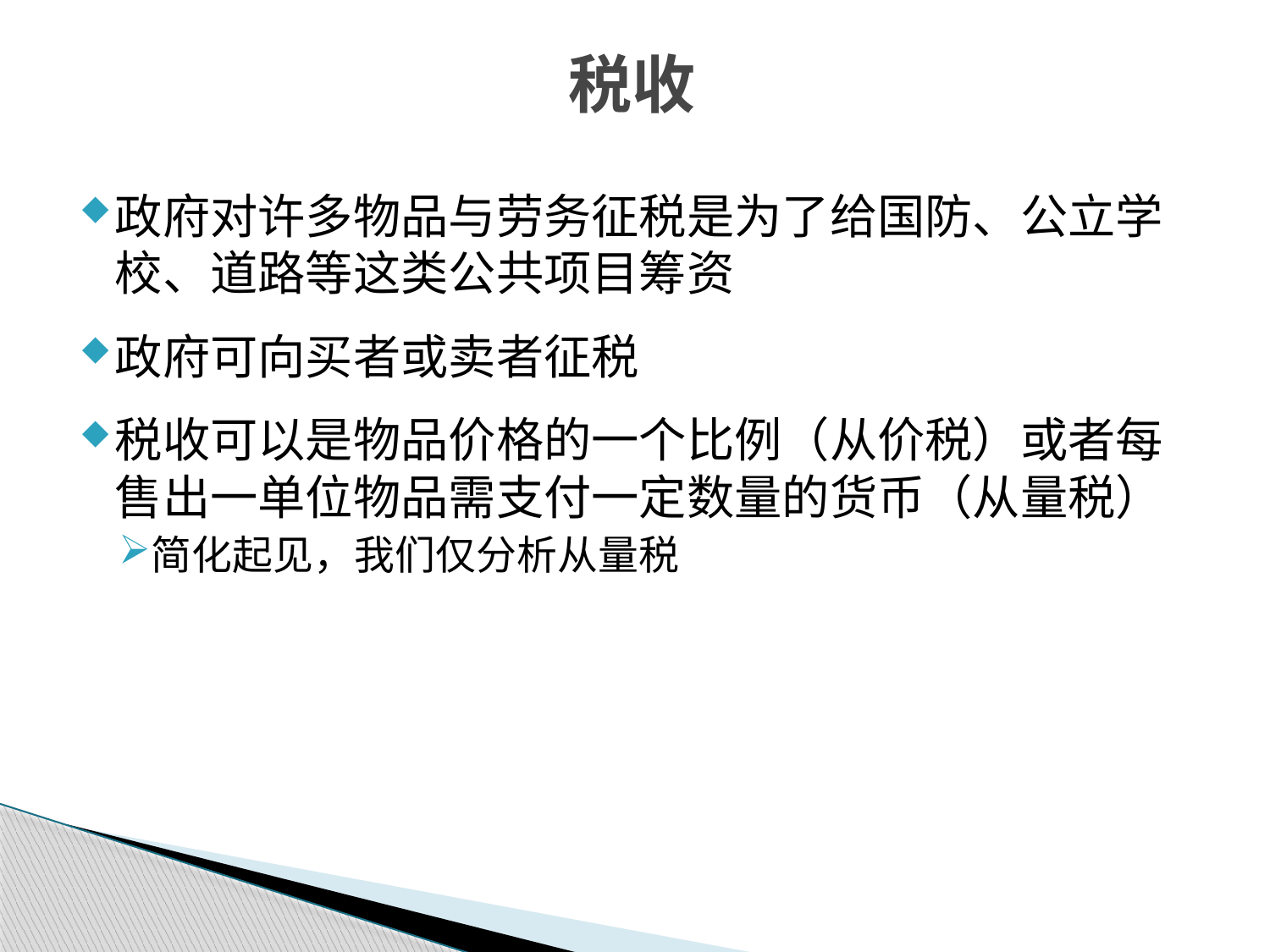

税收
政府对许多物品与劳务征税是为了给国防、公立学校、道路等这类公共项目筹资
政府可向买者或卖者征税
税收可以是物品价格的一个比例（从价税）或者每售出一单位物品需支付一定数量的货币（从量税）
简化起见，我们仅分析从量税